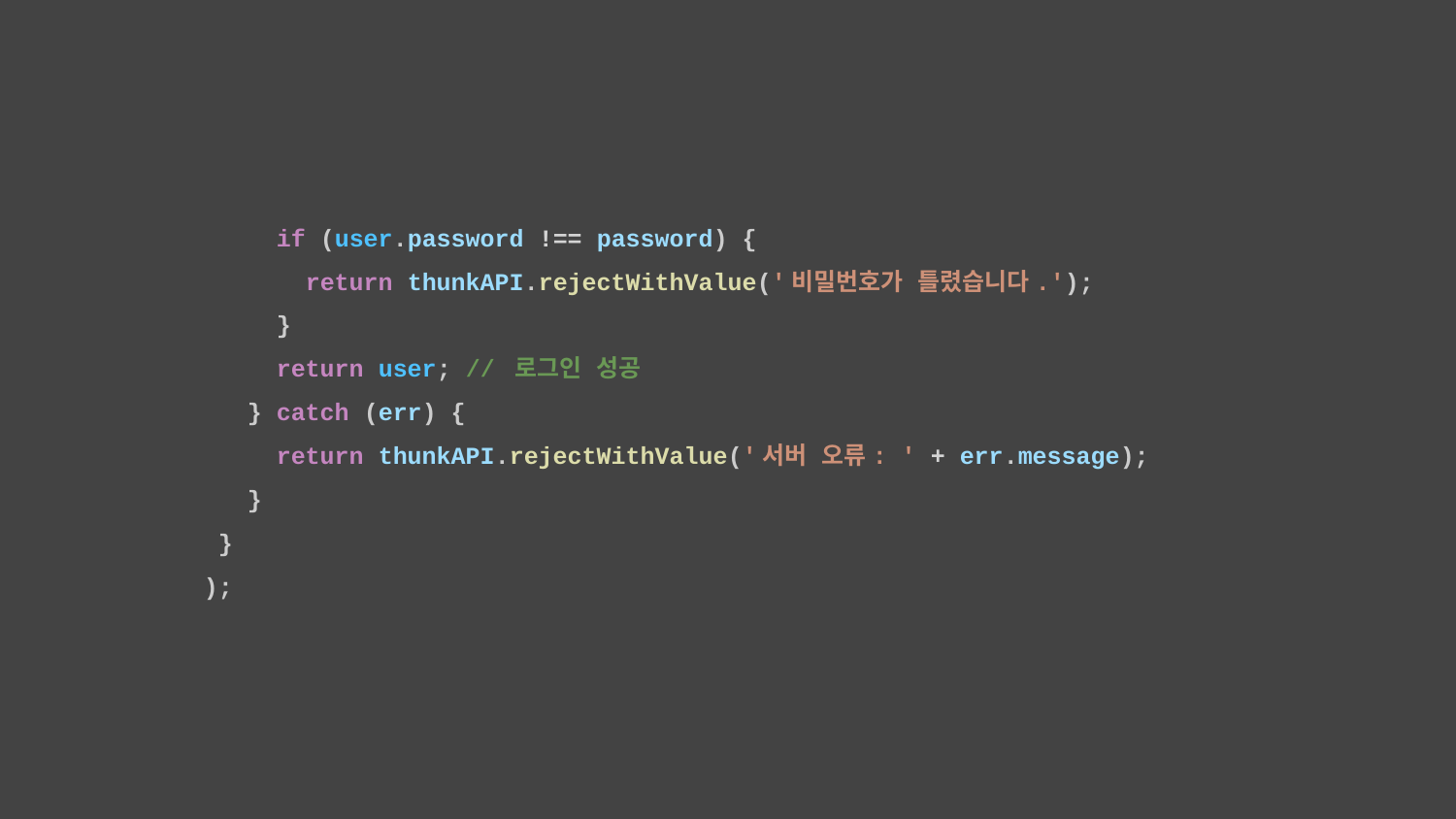

if (user.password !== password) {
       return thunkAPI.rejectWithValue('비밀번호가 틀렸습니다.');
     }
     return user; // 로그인 성공
   } catch (err) {
     return thunkAPI.rejectWithValue('서버 오류: ' + err.message);
   }
 }
);